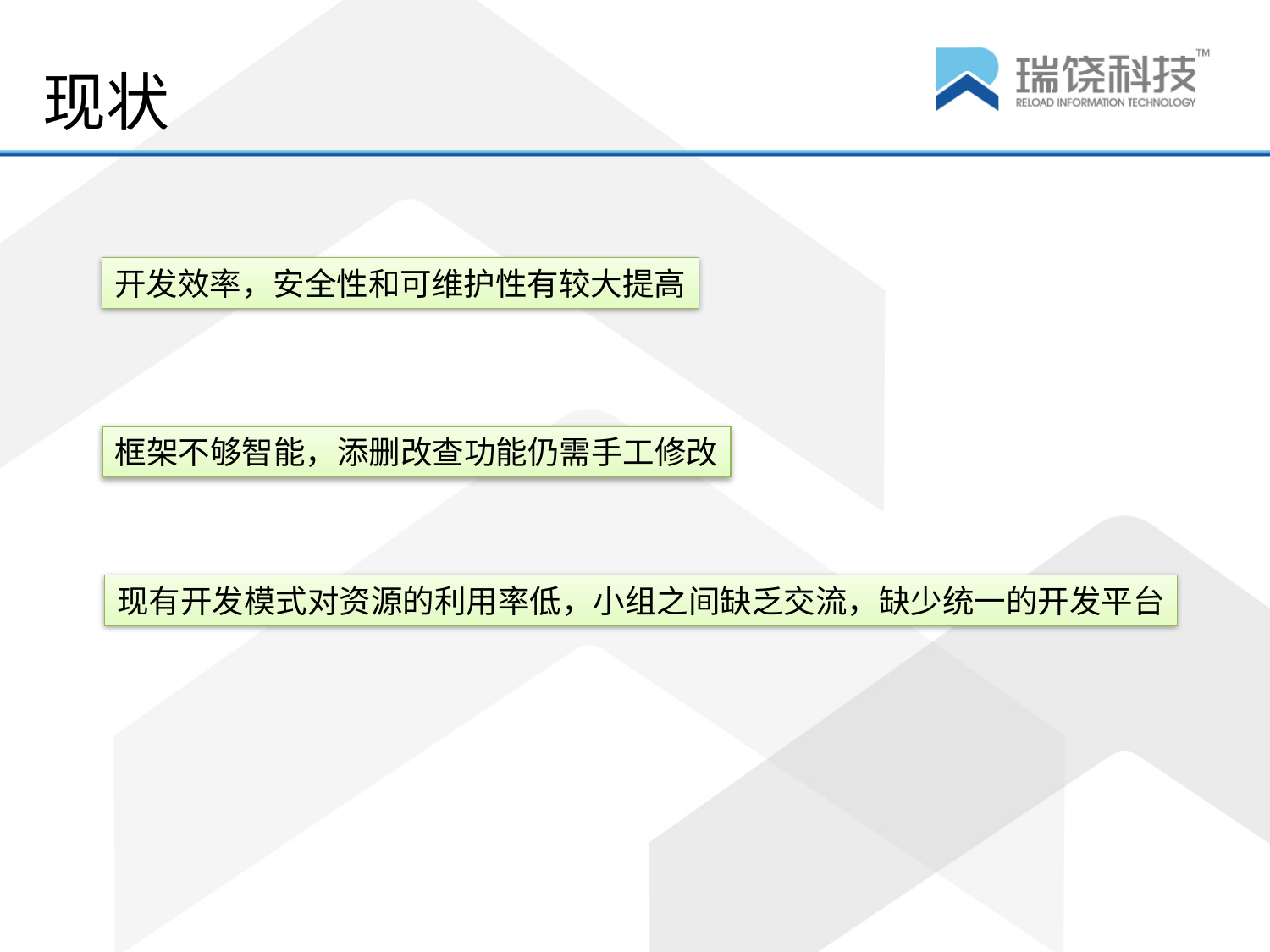

现状
开发效率，安全性和可维护性有较大提高
框架不够智能，添删改查功能仍需手工修改
现有开发模式对资源的利用率低，小组之间缺乏交流，缺少统一的开发平台